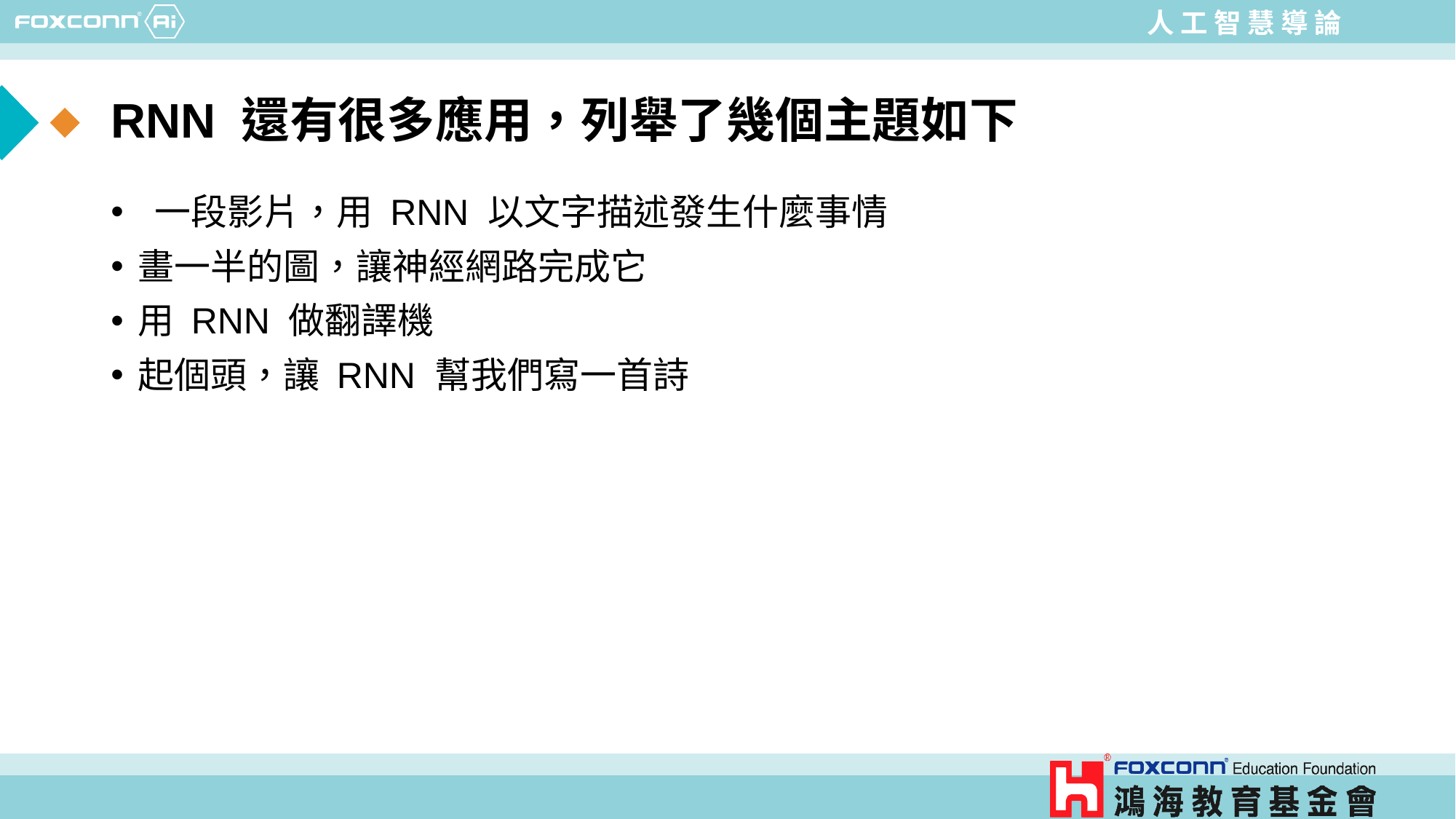

# RNN 還有很多應用，列舉了幾個主題如下
 一段影片，用 RNN 以文字描述發生什麼事情
畫一半的圖，讓神經網路完成它
用 RNN 做翻譯機
起個頭，讓 RNN 幫我們寫一首詩